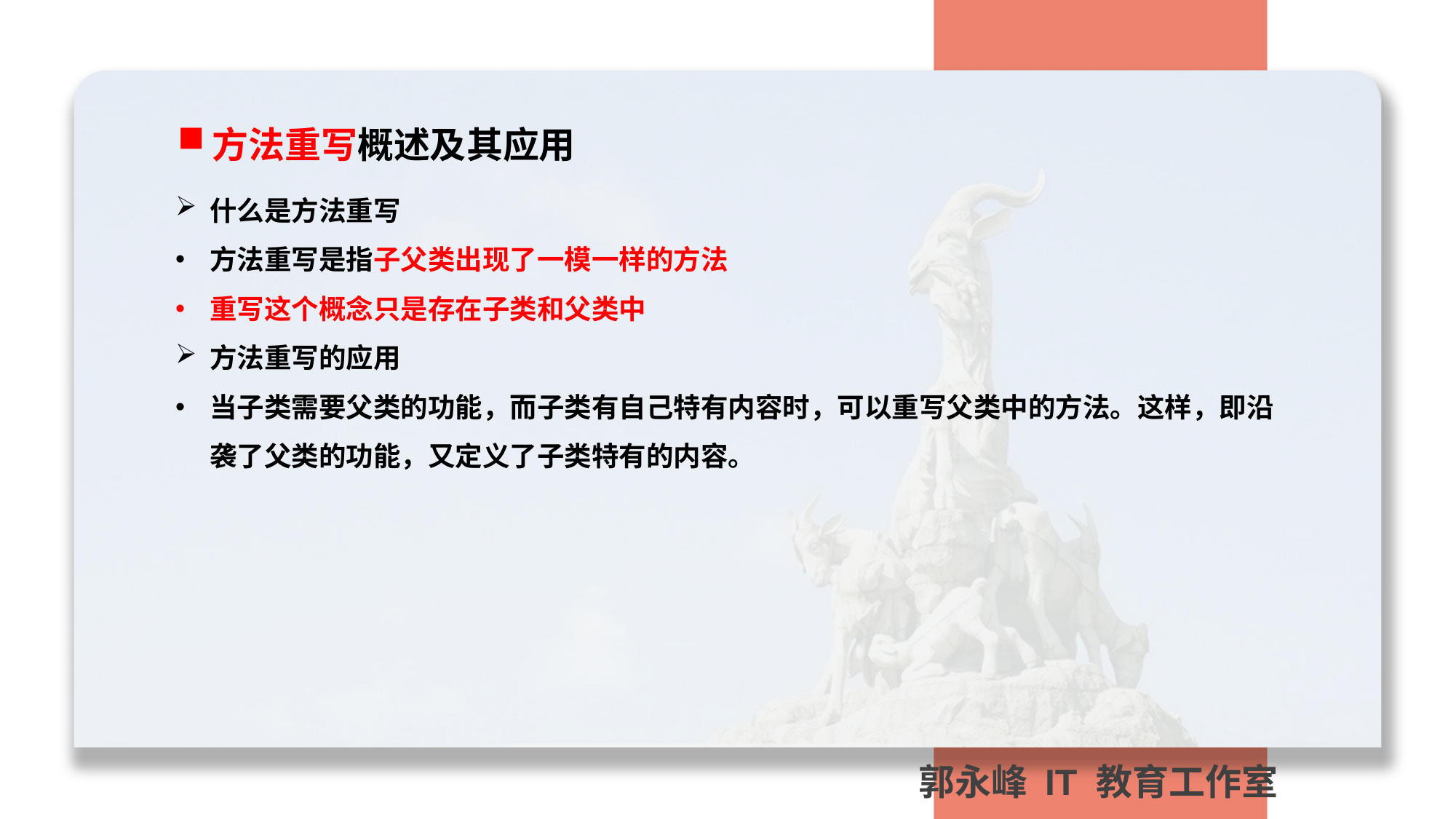

方法重写概述及其应用
什么是方法重写
方法重写是指子父类出现了一模一样的方法
重写这个概念只是存在子类和父类中
方法重写的应用
当子类需要父类的功能，而子类有自己特有内容时，可以重写父类中的方法。这样，即沿袭了父类的功能，又定义了子类特有的内容。